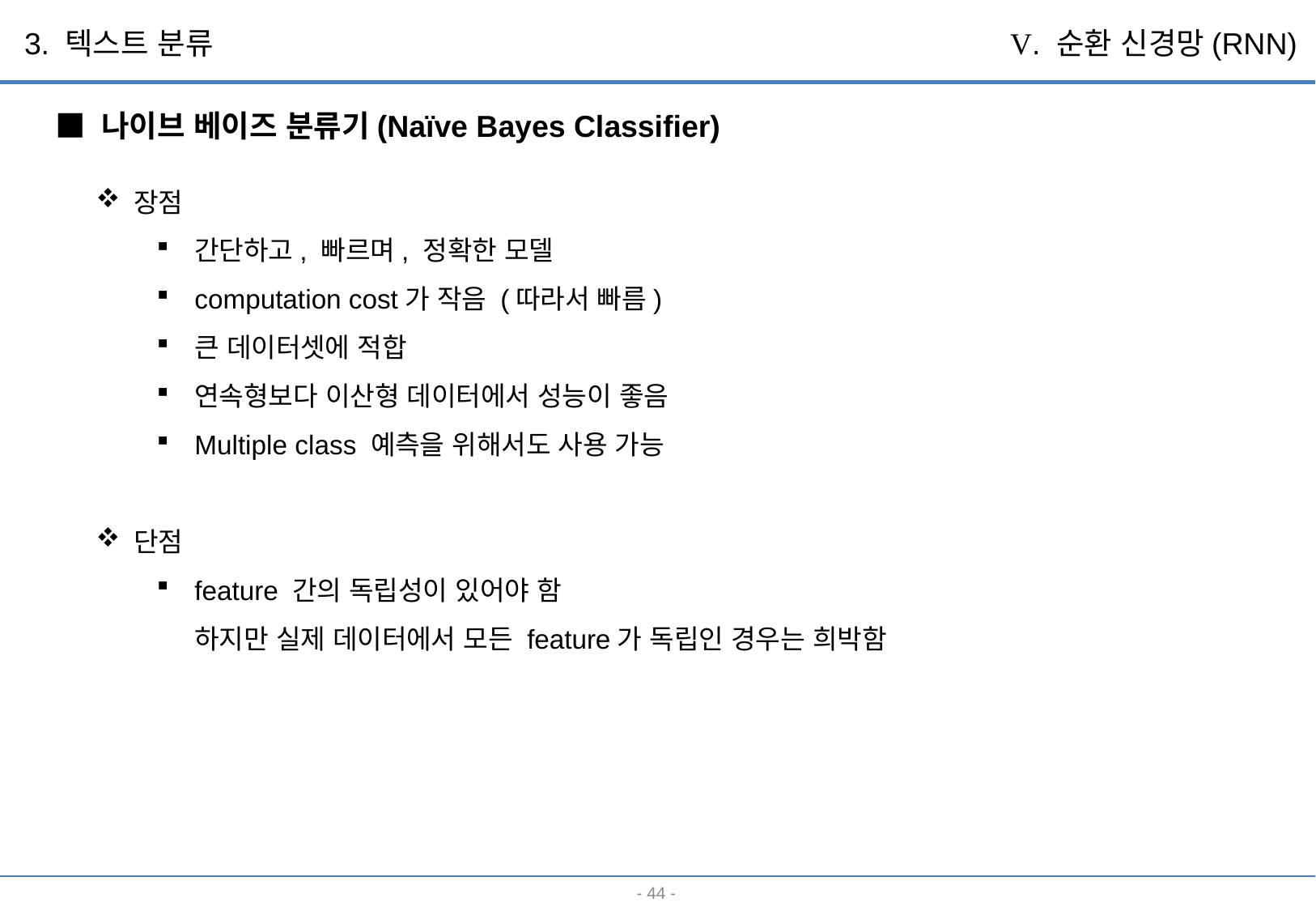

3. 텍스트 분류
V. 순환 신경망(RNN)
■ 나이브 베이즈 분류기(Naïve Bayes Classifier)
장점
간단하고, 빠르며, 정확한 모델
computation cost가 작음 (따라서 빠름)
큰 데이터셋에 적합
연속형보다 이산형 데이터에서 성능이 좋음
Multiple class 예측을 위해서도 사용 가능

단점
feature 간의 독립성이 있어야 함
하지만 실제 데이터에서 모든 feature가 독립인 경우는 희박함
- 44 -